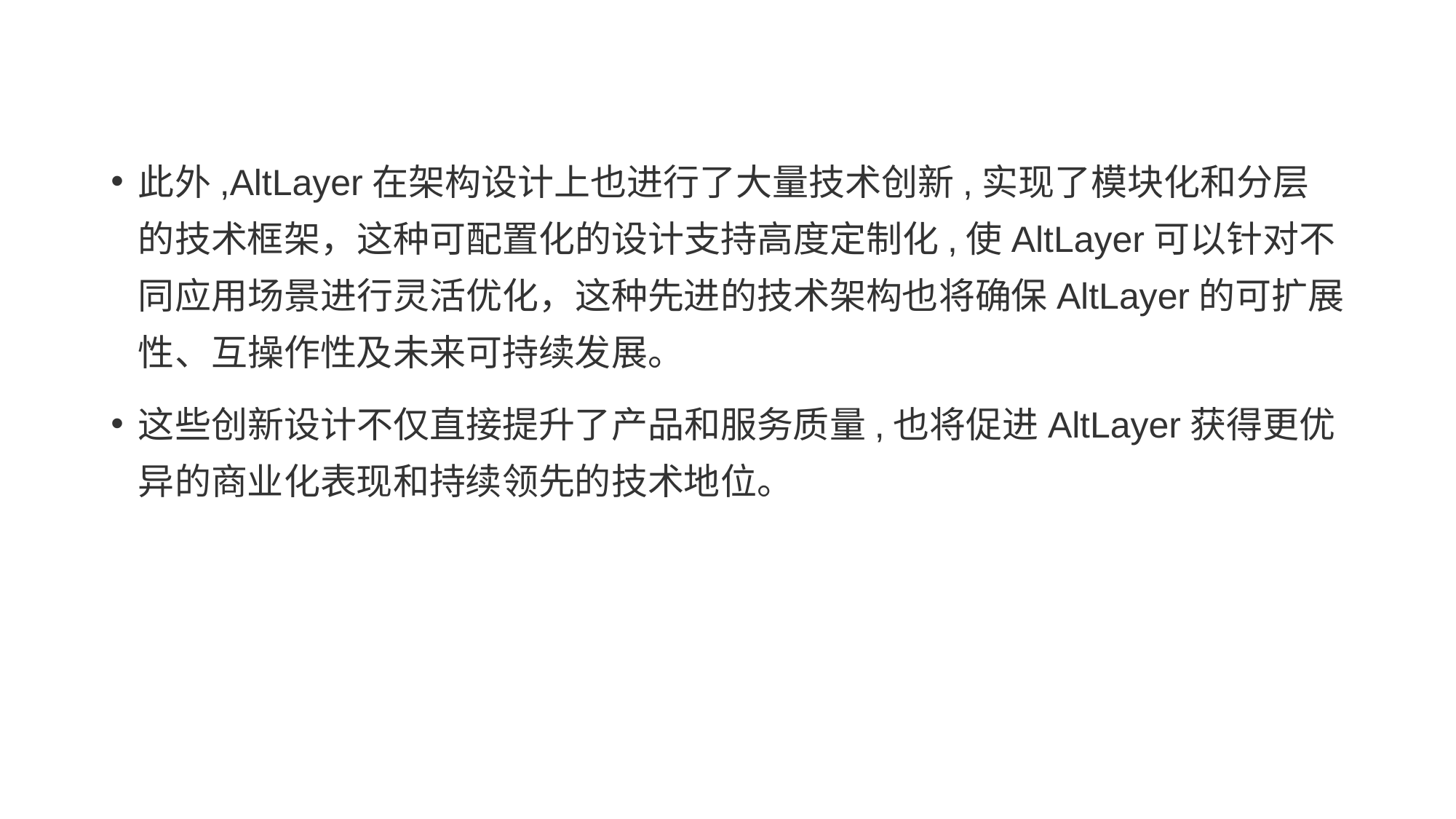

此外,AltLayer在架构设计上也进行了大量技术创新,实现了模块化和分层的技术框架，这种可配置化的设计支持高度定制化,使AltLayer可以针对不同应用场景进行灵活优化，这种先进的技术架构也将确保AltLayer的可扩展性、互操作性及未来可持续发展。
这些创新设计不仅直接提升了产品和服务质量,也将促进AltLayer获得更优异的商业化表现和持续领先的技术地位。